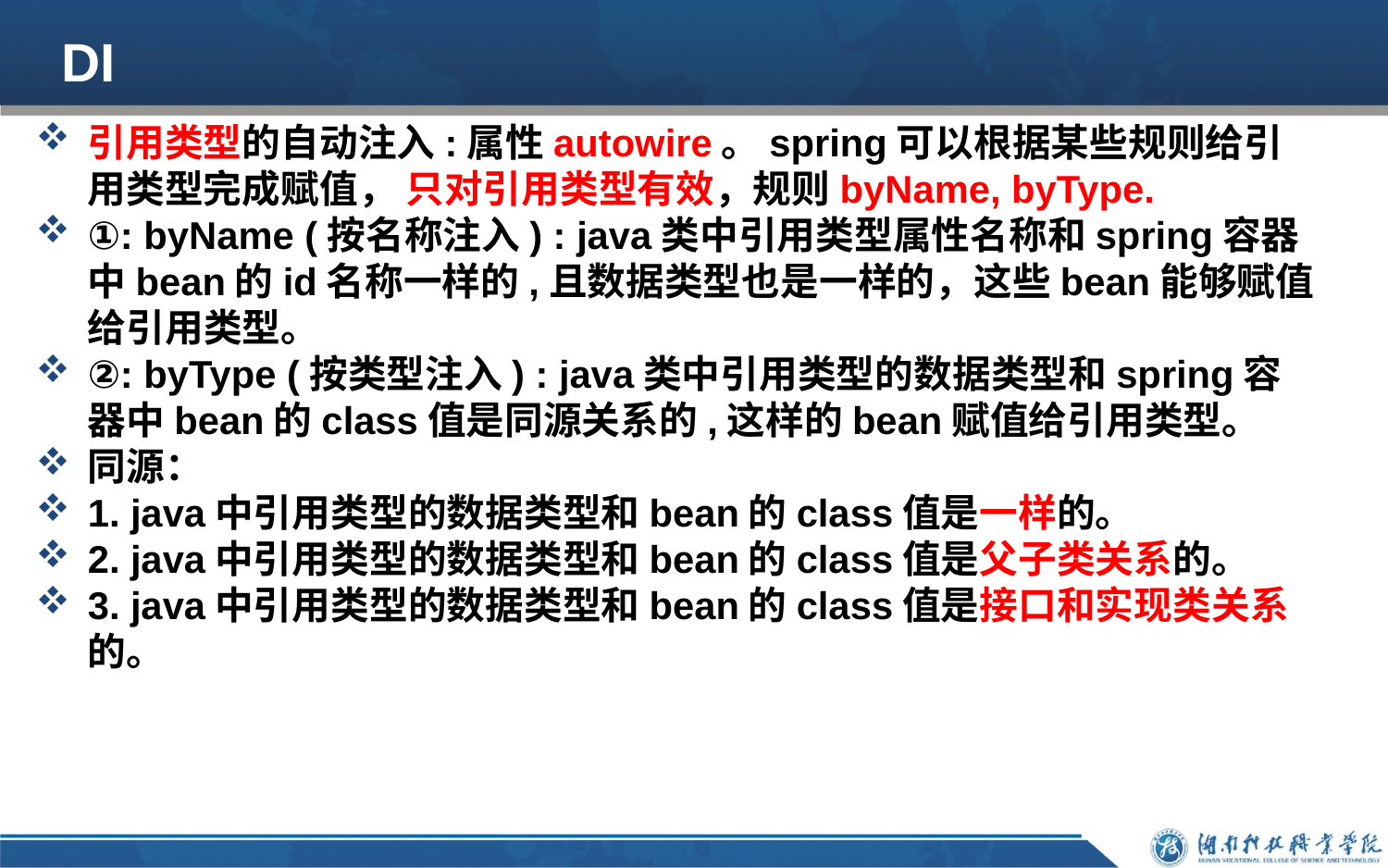

# DI
引用类型的自动注入:属性autowire。spring可以根据某些规则给引用类型完成赋值， 只对引用类型有效，规则byName, byType.
①: byName (按名称注入) : java类中引用类型属性名称和spring容器中bean的id名称一样的,且数据类型也是一样的，这些bean能够赋值给引用类型。
②: byType (按类型注入) : java类中引用类型的数据类型和spring容器中bean的class值是同源关系的,这样的bean赋值给引用类型。
同源：
1. java中引用类型的数据类型和bean的class值是一样的。
2. java中引用类型的数据类型和bean的class值是父子类关系的。
3. java中引用类型的数据类型和bean的class值是接口和实现类关系的。